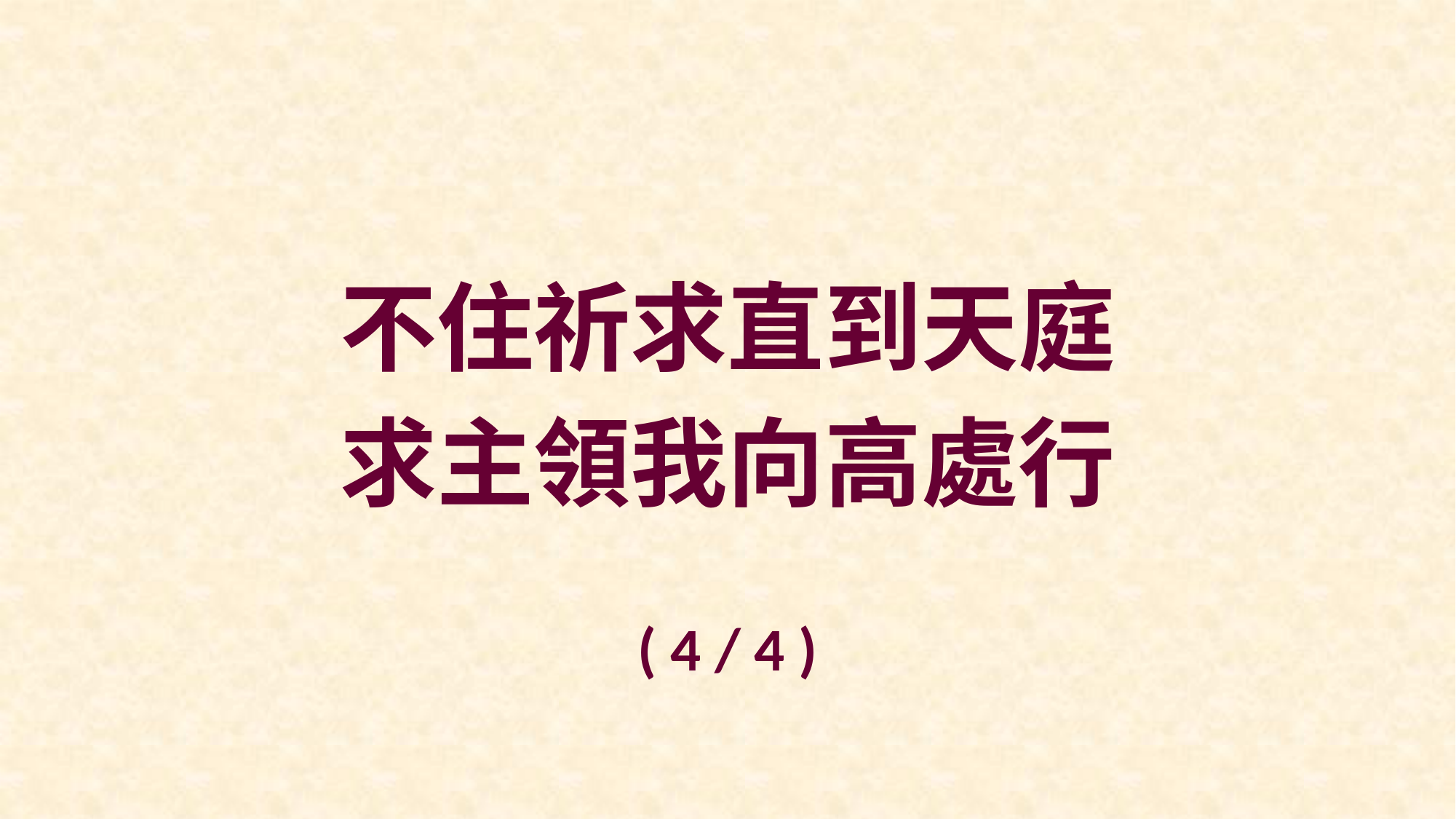

不住祈求直到天庭
求主領我向高處行
( 4 / 4 )